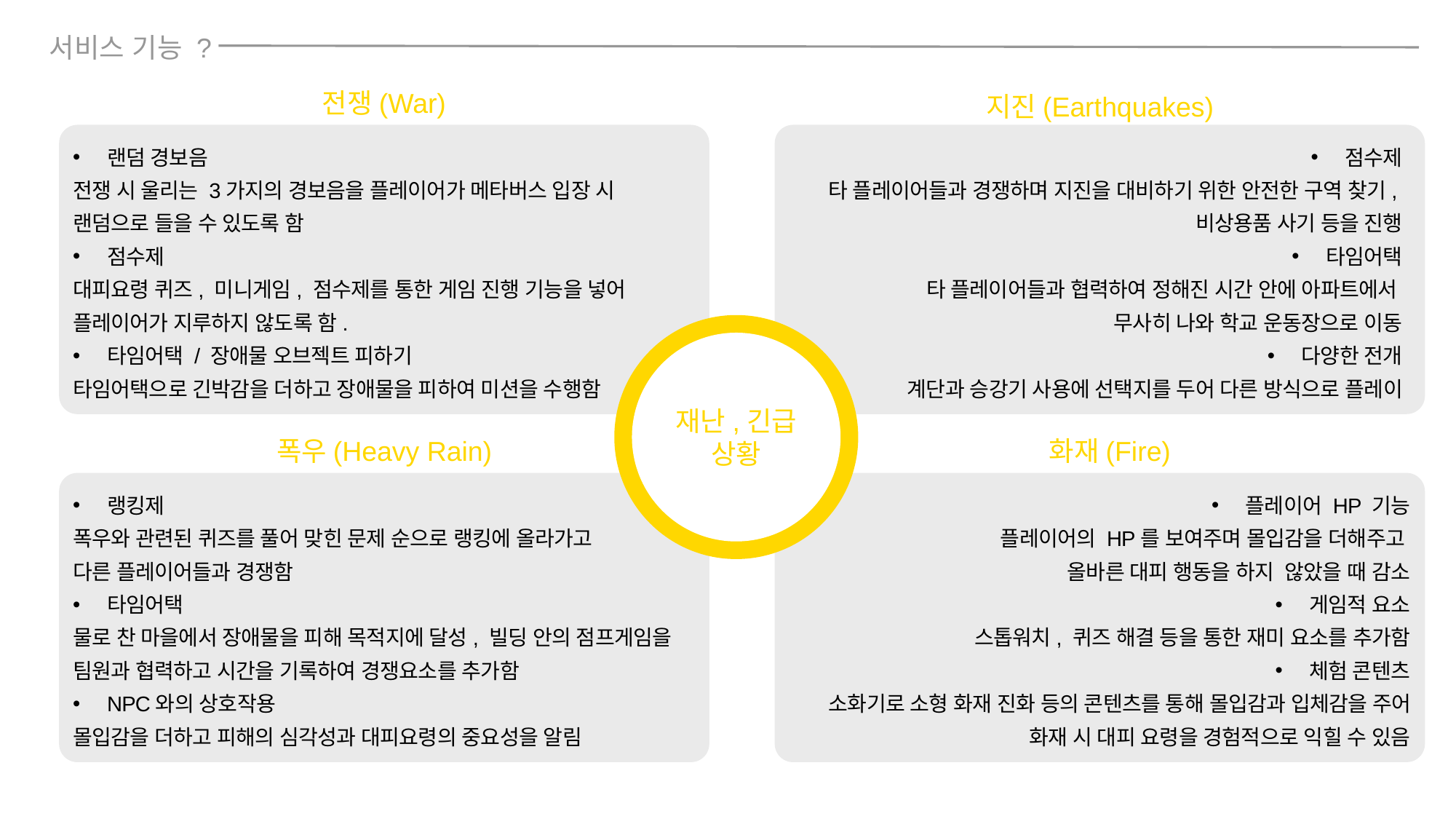

서비스 기능 ?
전쟁(War)
지진(Earthquakes)

재난,긴급
상황
폭우(Heavy Rain)
화재(Fire)

랜덤 경보음
전쟁 시 울리는 3가지의 경보음을 플레이어가 메타버스 입장 시 랜덤으로 들을 수 있도록 함
점수제
대피요령 퀴즈, 미니게임, 점수제를 통한 게임 진행 기능을 넣어 플레이어가 지루하지 않도록 함.
타임어택 / 장애물 오브젝트 피하기
타임어택으로 긴박감을 더하고 장애물을 피하여 미션을 수행함
점수제
타 플레이어들과 경쟁하며 지진을 대비하기 위한 안전한 구역 찾기,
비상용품 사기 등을 진행
타임어택
타 플레이어들과 협력하여 정해진 시간 안에 아파트에서
무사히 나와 학교 운동장으로 이동
다양한 전개
계단과 승강기 사용에 선택지를 두어 다른 방식으로 플레이
랭킹제
폭우와 관련된 퀴즈를 풀어 맞힌 문제 순으로 랭킹에 올라가고
다른 플레이어들과 경쟁함
타임어택
물로 찬 마을에서 장애물을 피해 목적지에 달성, 빌딩 안의 점프게임을 팀원과 협력하고 시간을 기록하여 경쟁요소를 추가함
NPC와의 상호작용
몰입감을 더하고 피해의 심각성과 대피요령의 중요성을 알림
플레이어 HP 기능
플레이어의 HP를 보여주며 몰입감을 더해주고
올바른 대피 행동을 하지  않았을 때 감소
게임적 요소
스톱워치, 퀴즈 해결 등을 통한 재미 요소를 추가함
체험 콘텐츠
소화기로 소형 화재 진화 등의 콘텐츠를 통해 몰입감과 입체감을 주어 화재 시 대피 요령을 경험적으로 익힐 수 있음